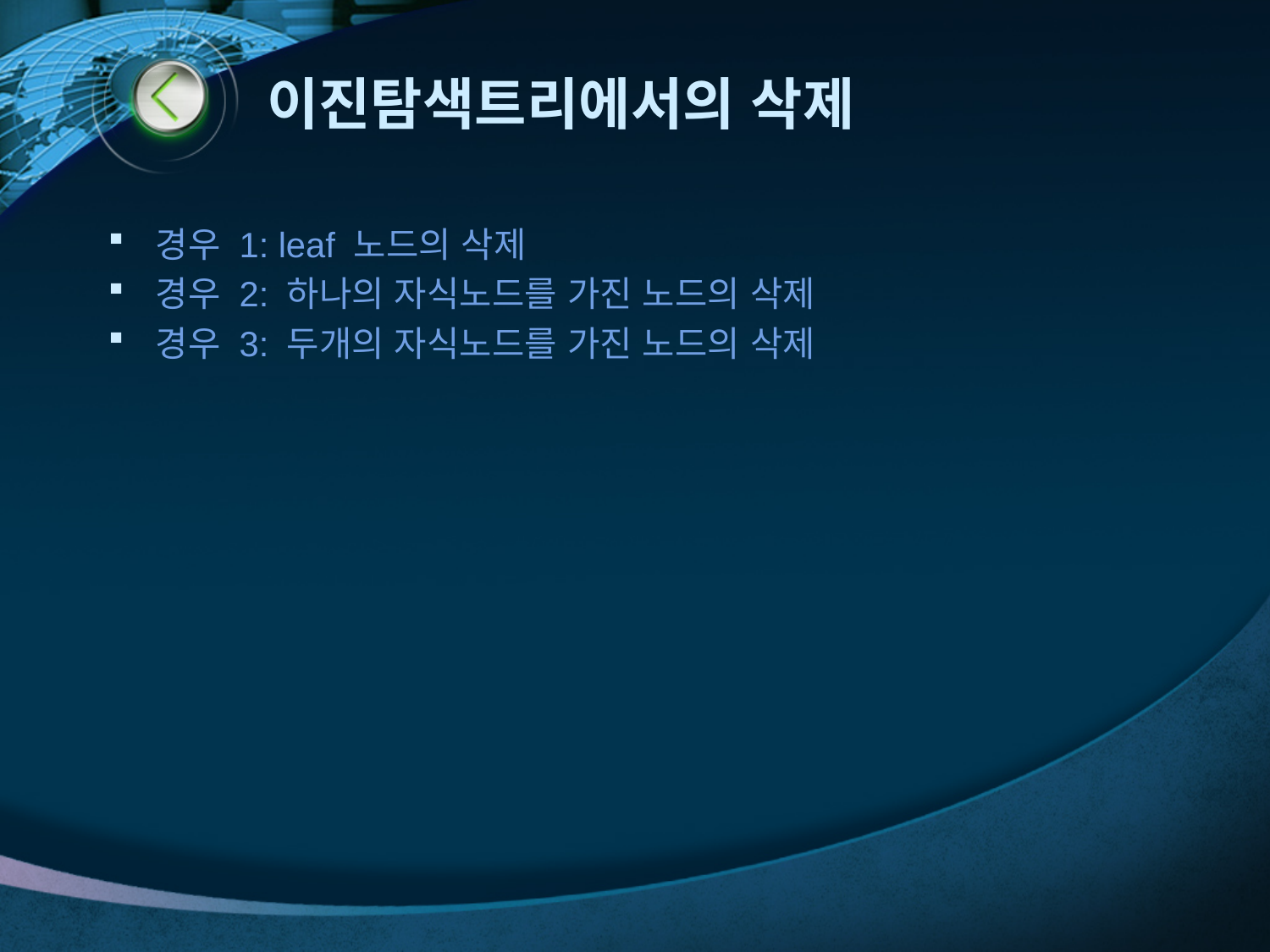

# 이진탐색트리에서의 삭제
경우 1: leaf 노드의 삭제
경우 2: 하나의 자식노드를 가진 노드의 삭제
경우 3: 두개의 자식노드를 가진 노드의 삭제